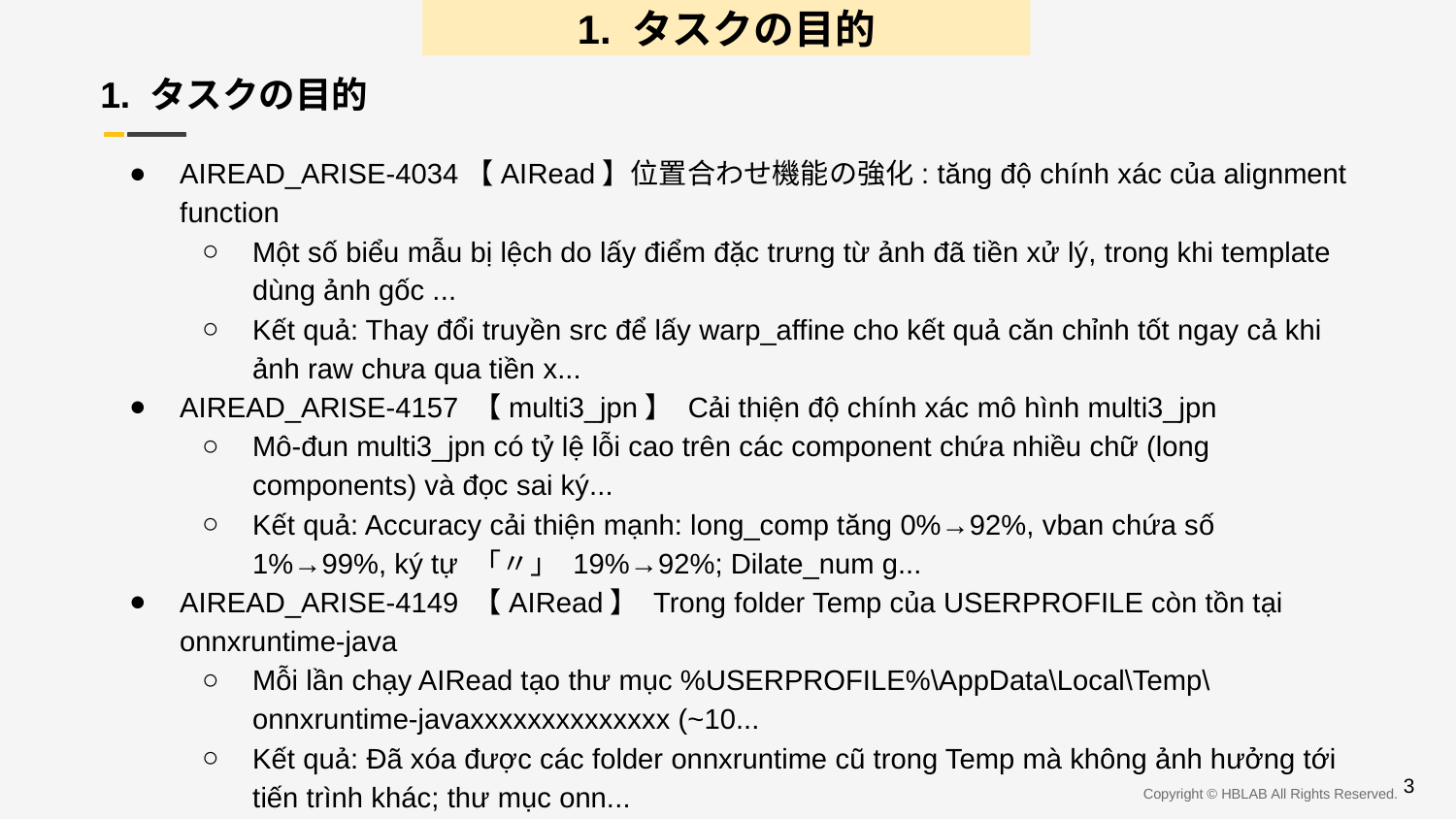

1. タスクの目的
1. タスクの目的
AIREAD_ARISE-4034【AIRead】位置合わせ機能の強化: tăng độ chính xác của alignment function
Một số biểu mẫu bị lệch do lấy điểm đặc trưng từ ảnh đã tiền xử lý, trong khi template dùng ảnh gốc ...
Kết quả: Thay đổi truyền src để lấy warp_affine cho kết quả căn chỉnh tốt ngay cả khi ảnh raw chưa qua tiền x...
AIREAD_ARISE-4157 【multi3_jpn】 Cải thiện độ chính xác mô hình multi3_jpn
Mô-đun multi3_jpn có tỷ lệ lỗi cao trên các component chứa nhiều chữ (long components) và đọc sai ký...
Kết quả: Accuracy cải thiện mạnh: long_comp tăng 0%→92%, vban chứa số 1%→99%, ký tự 「〃」 19%→92%; Dilate_num g...
AIREAD_ARISE-4149 【AIRead】 Trong folder Temp của USERPROFILE còn tồn tại onnxruntime-java
Mỗi lần chạy AIRead tạo thư mục %USERPROFILE%\AppData\Local\Temp\onnxruntime-javaxxxxxxxxxxxxxx (~10...
Kết quả: Đã xóa được các folder onnxruntime cũ trong Temp mà không ảnh hưởng tới tiến trình khác; thư mục onn...
3